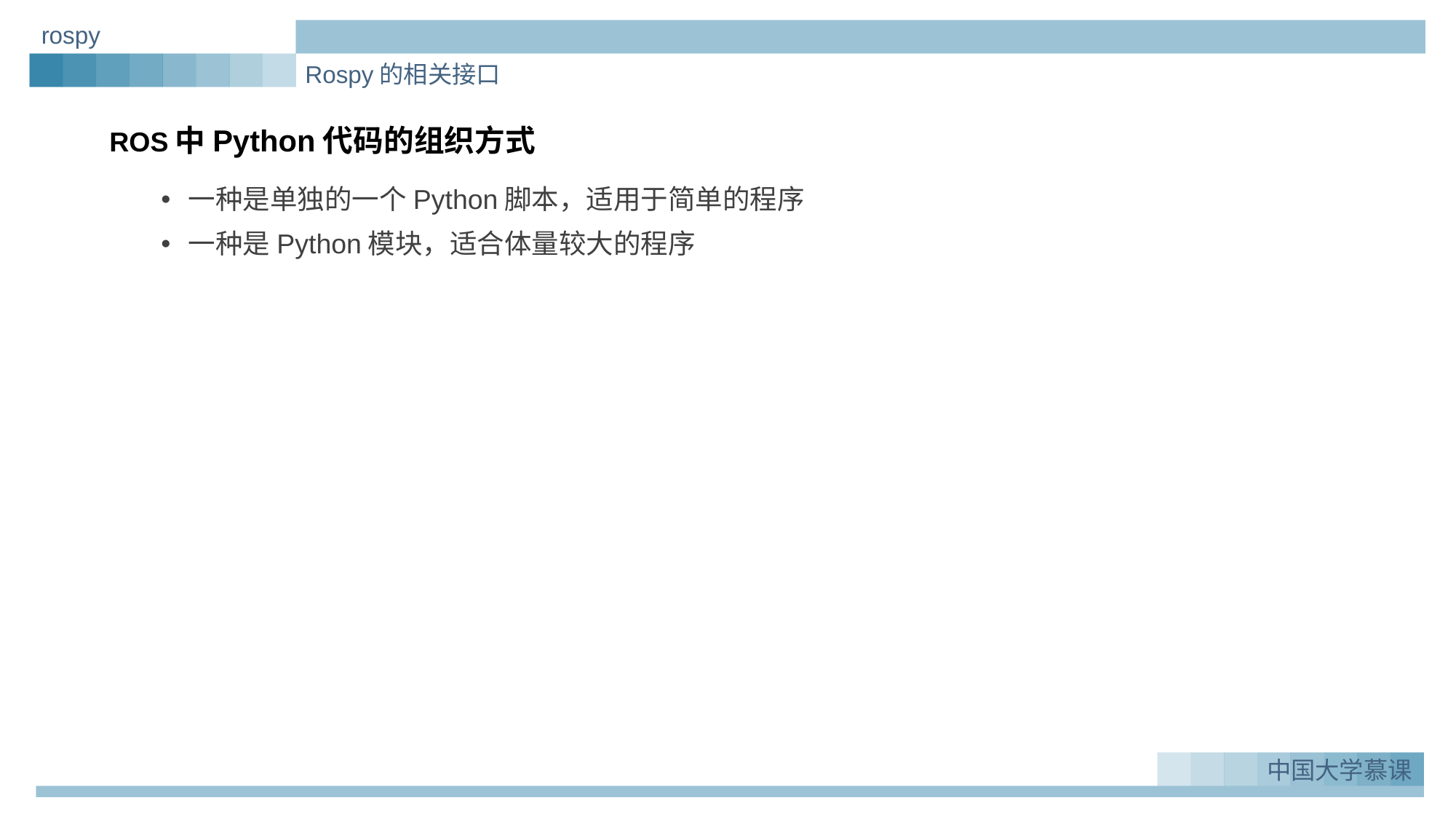

rospy
Rospy的相关接口
# ROS中Python代码的组织方式
一种是单独的一个Python脚本，适用于简单的程序
一种是Python模块，适合体量较大的程序
中国大学慕课